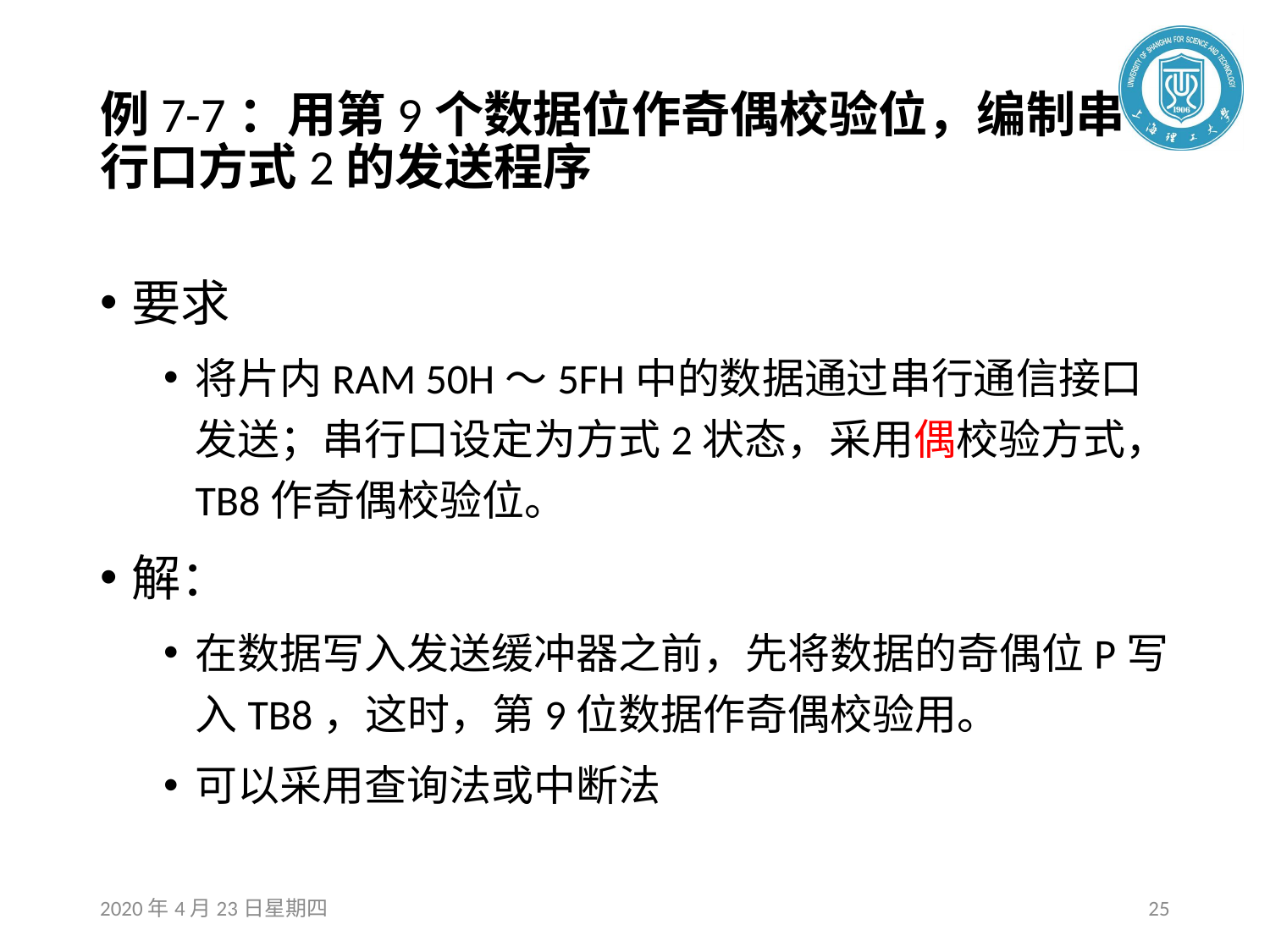

# 例7-7：用第9个数据位作奇偶校验位，编制串行口方式2的发送程序
要求
将片内RAM 50H～5FH中的数据通过串行通信接口发送；串行口设定为方式2状态，采用偶校验方式，TB8作奇偶校验位。
解：
在数据写入发送缓冲器之前，先将数据的奇偶位P写入TB8，这时，第9位数据作奇偶校验用。
可以采用查询法或中断法
2020年4月23日星期四
25